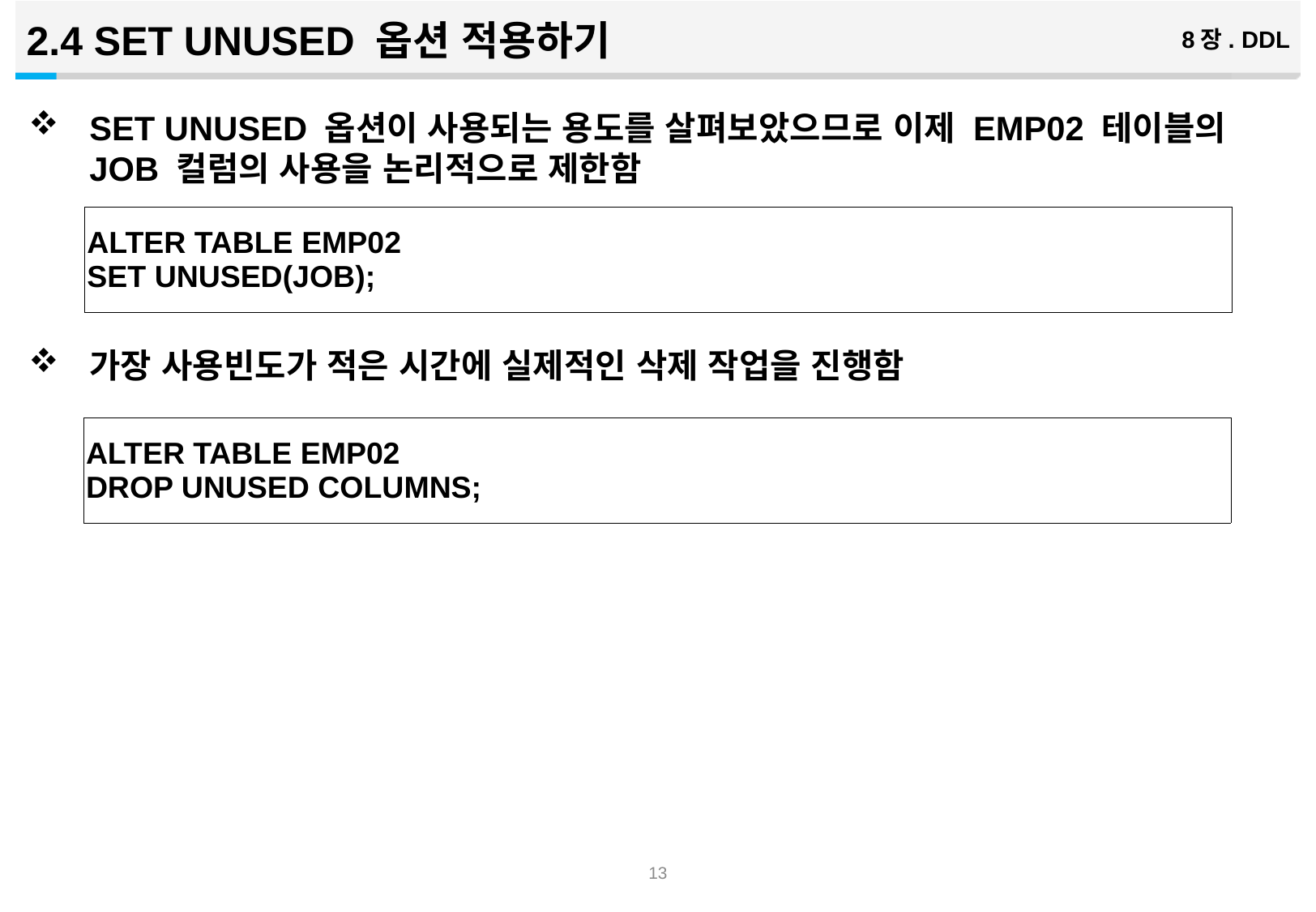

2.4 SET UNUSED 옵션 적용하기
8장. DDL
SET UNUSED 옵션이 사용되는 용도를 살펴보았으므로 이제 EMP02 테이블의 JOB 컬럼의 사용을 논리적으로 제한함

가장 사용빈도가 적은 시간에 실제적인 삭제 작업을 진행함

| ALTER TABLE EMP02 SET UNUSED(JOB); |
| --- |
| ALTER TABLE EMP02 DROP UNUSED COLUMNS; |
| --- |
13